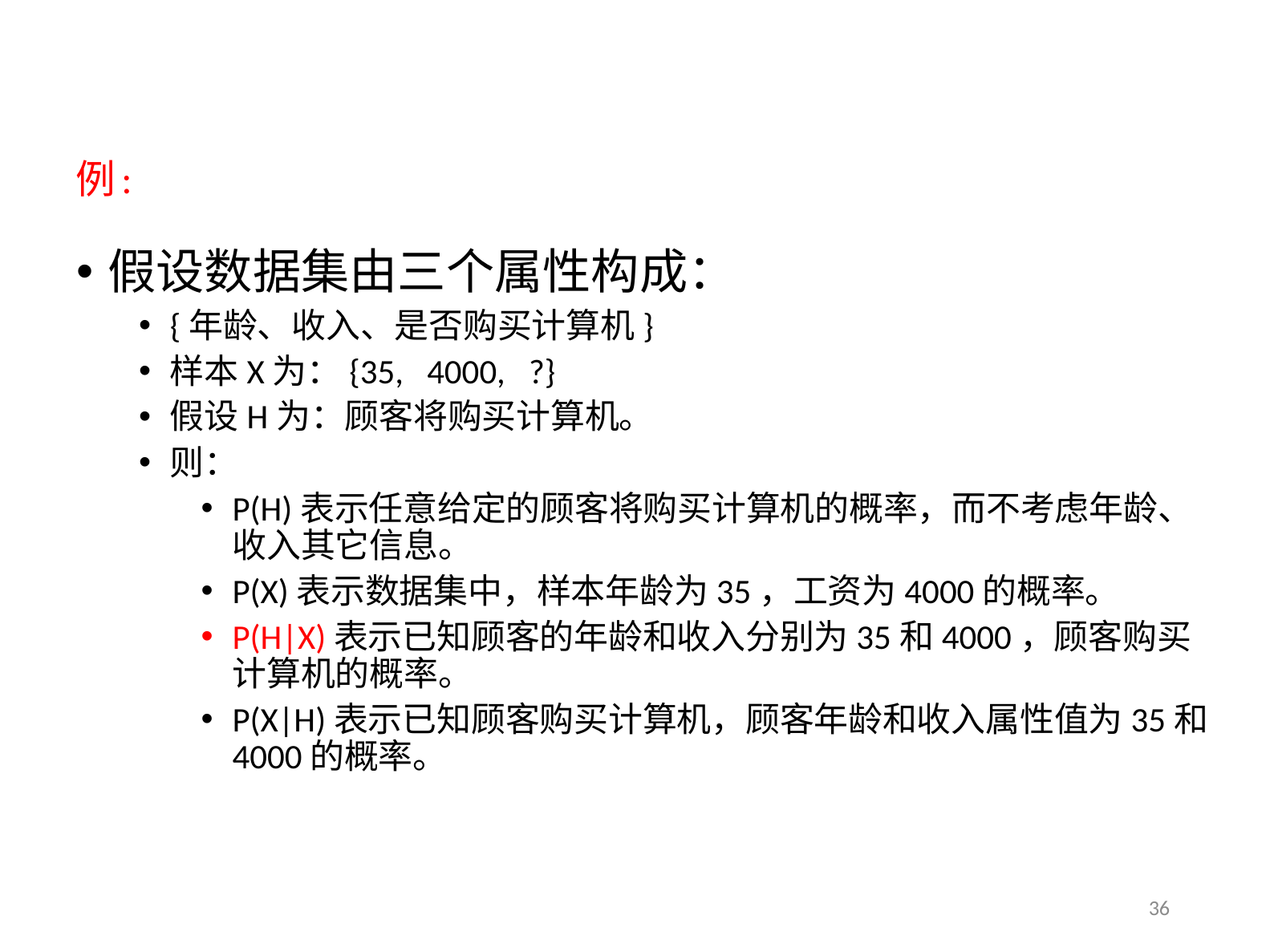

# 例:
假设数据集由三个属性构成：
{年龄、收入、是否购买计算机}
样本X为：{35,   4000,   ?}
假设H为：顾客将购买计算机。
则：
P(H)表示任意给定的顾客将购买计算机的概率，而不考虑年龄、收入其它信息。
P(X)表示数据集中，样本年龄为35，工资为4000的概率。
P(H|X)表示已知顾客的年龄和收入分别为35和4000，顾客购买计算机的概率。
P(X|H)表示已知顾客购买计算机，顾客年龄和收入属性值为35和4000的概率。
36